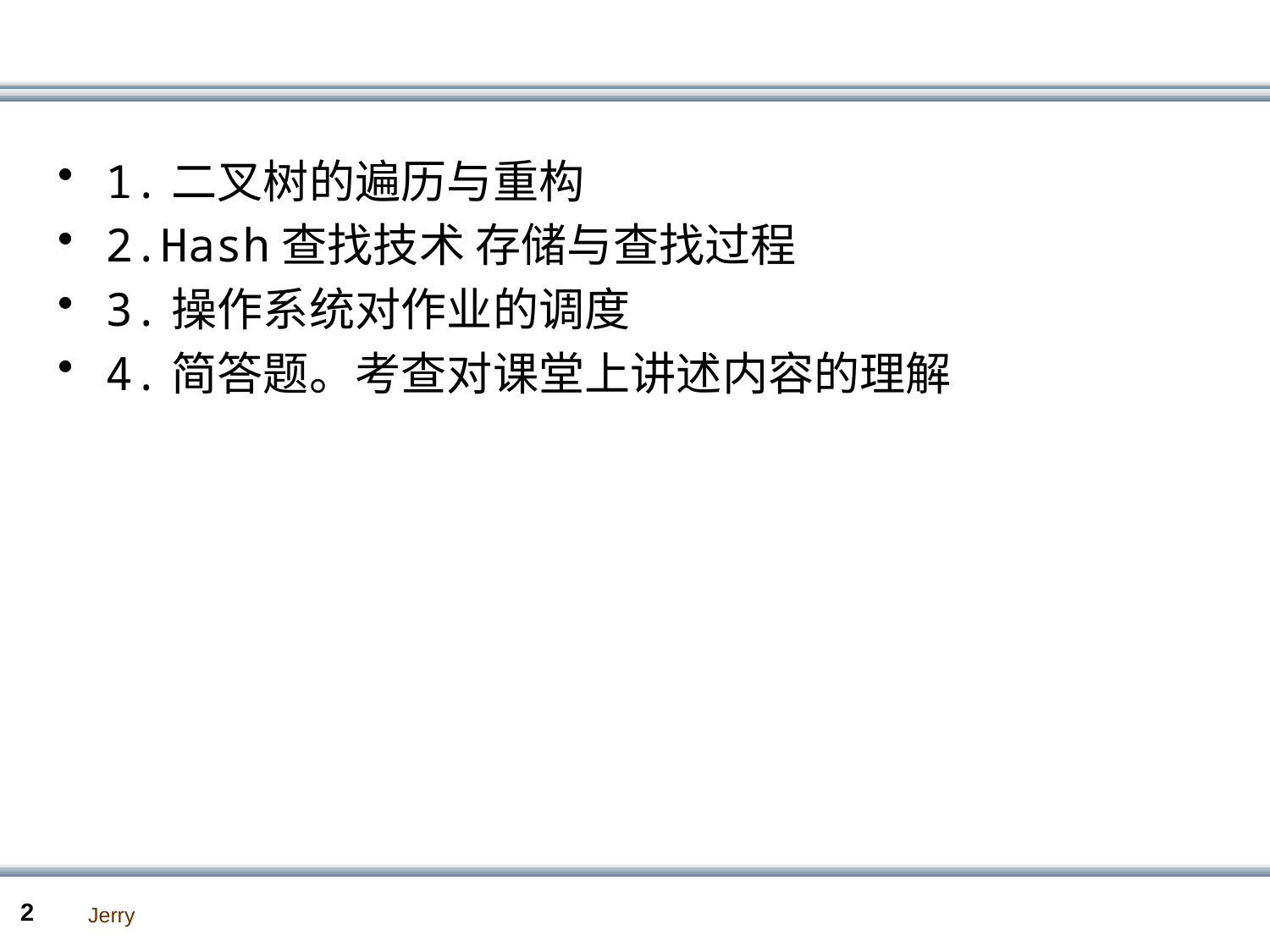

1.二叉树的遍历与重构
2.Hash查找技术 存储与查找过程
3.操作系统对作业的调度
4.简答题。考查对课堂上讲述内容的理解